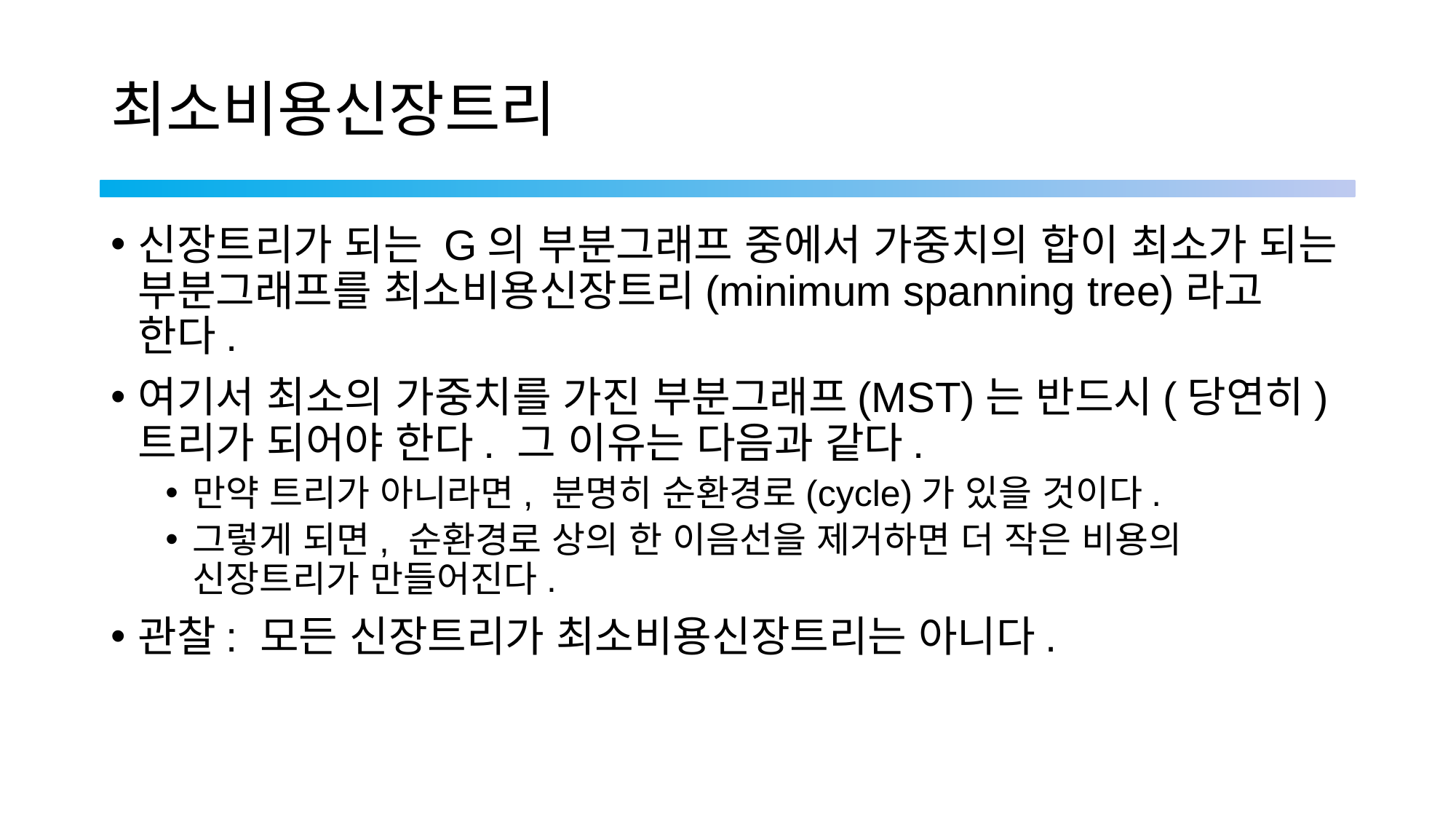

# 최소비용신장트리
신장트리가 되는 G의 부분그래프 중에서 가중치의 합이 최소가 되는 부분그래프를 최소비용신장트리(minimum spanning tree)라고 한다.
여기서 최소의 가중치를 가진 부분그래프(MST)는 반드시(당연히) 트리가 되어야 한다. 그 이유는 다음과 같다.
만약 트리가 아니라면, 분명히 순환경로(cycle)가 있을 것이다.
그렇게 되면, 순환경로 상의 한 이음선을 제거하면 더 작은 비용의 신장트리가 만들어진다.
관찰: 모든 신장트리가 최소비용신장트리는 아니다.